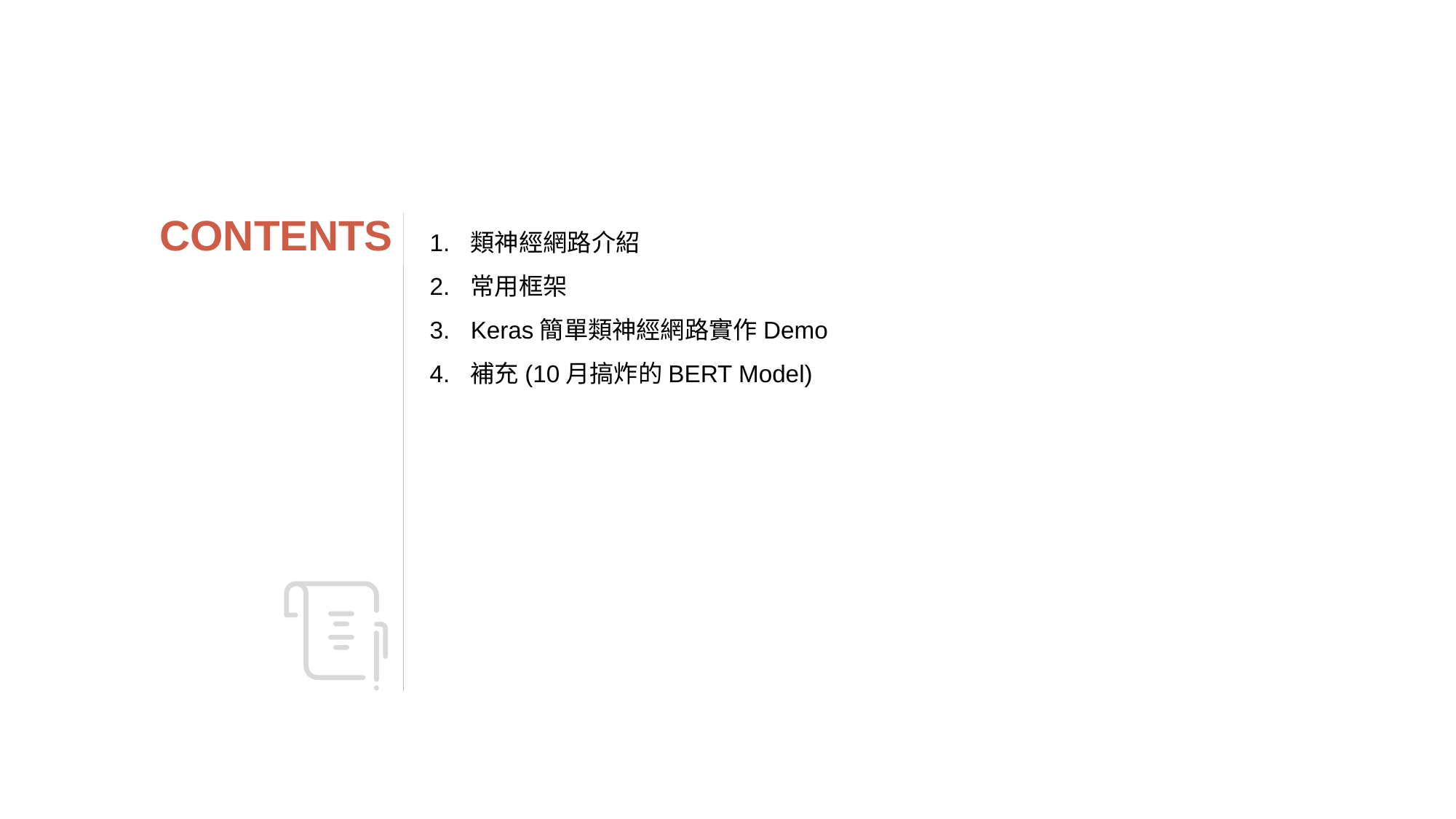

CON TENTS
類神經網路介紹
常用框架
Keras簡單類神經網路實作Demo
補充(10月搞炸的BERT Model)